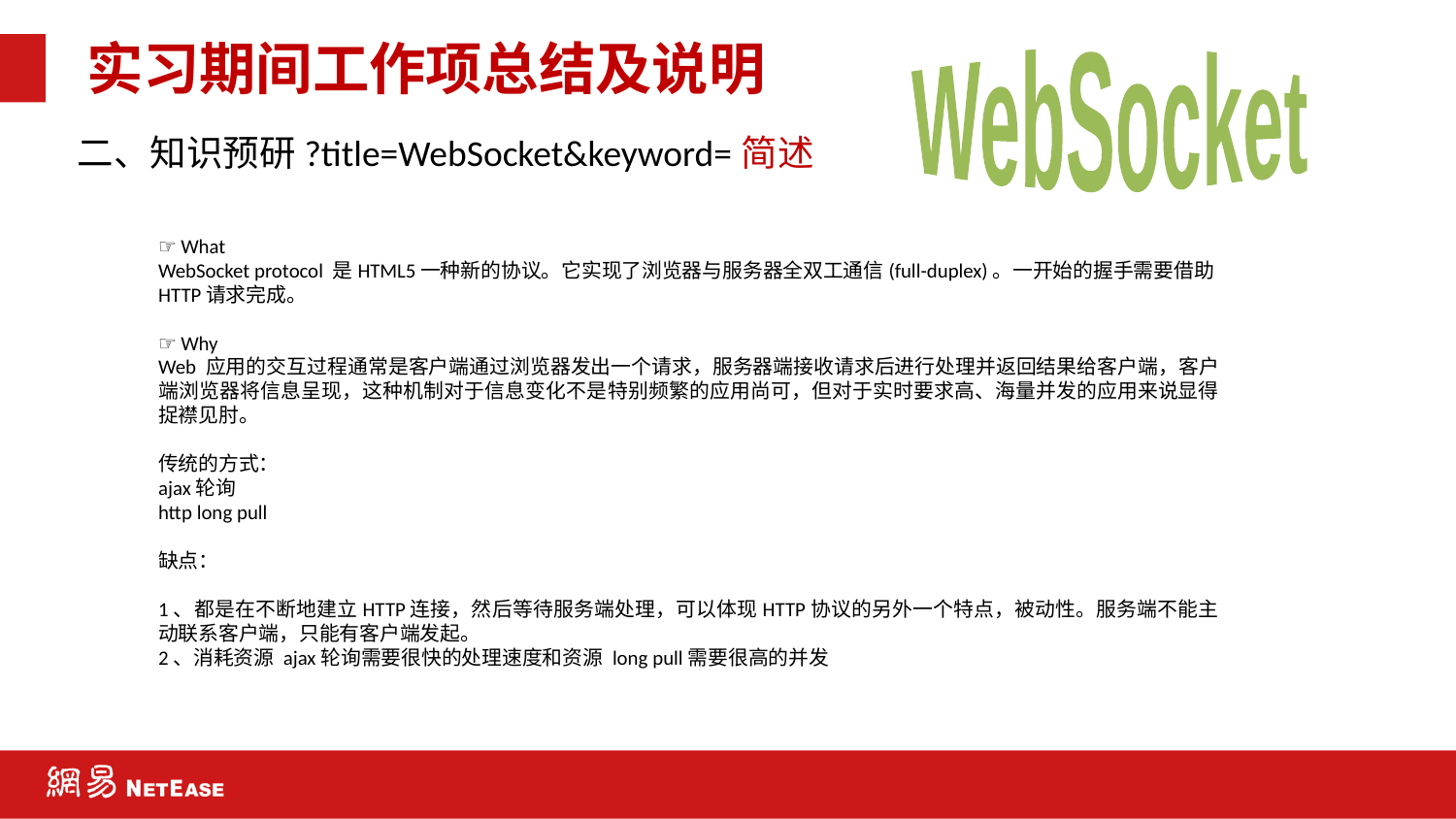

# 实习期间工作项总结及说明
WebSocket
二、知识预研?title=WebSocket&keyword=简述
☞ What
WebSocket protocol 是HTML5一种新的协议。它实现了浏览器与服务器全双工通信(full-duplex)。一开始的握手需要借助HTTP请求完成。

☞ Why
Web 应用的交互过程通常是客户端通过浏览器发出一个请求，服务器端接收请求后进行处理并返回结果给客户端，客户端浏览器将信息呈现，这种机制对于信息变化不是特别频繁的应用尚可，但对于实时要求高、海量并发的应用来说显得捉襟见肘。

传统的方式：
ajax轮询
http long pull

缺点：

1、都是在不断地建立HTTP连接，然后等待服务端处理，可以体现HTTP协议的另外一个特点，被动性。服务端不能主动联系客户端，只能有客户端发起。
2、消耗资源 ajax轮询需要很快的处理速度和资源 long pull需要很高的并发